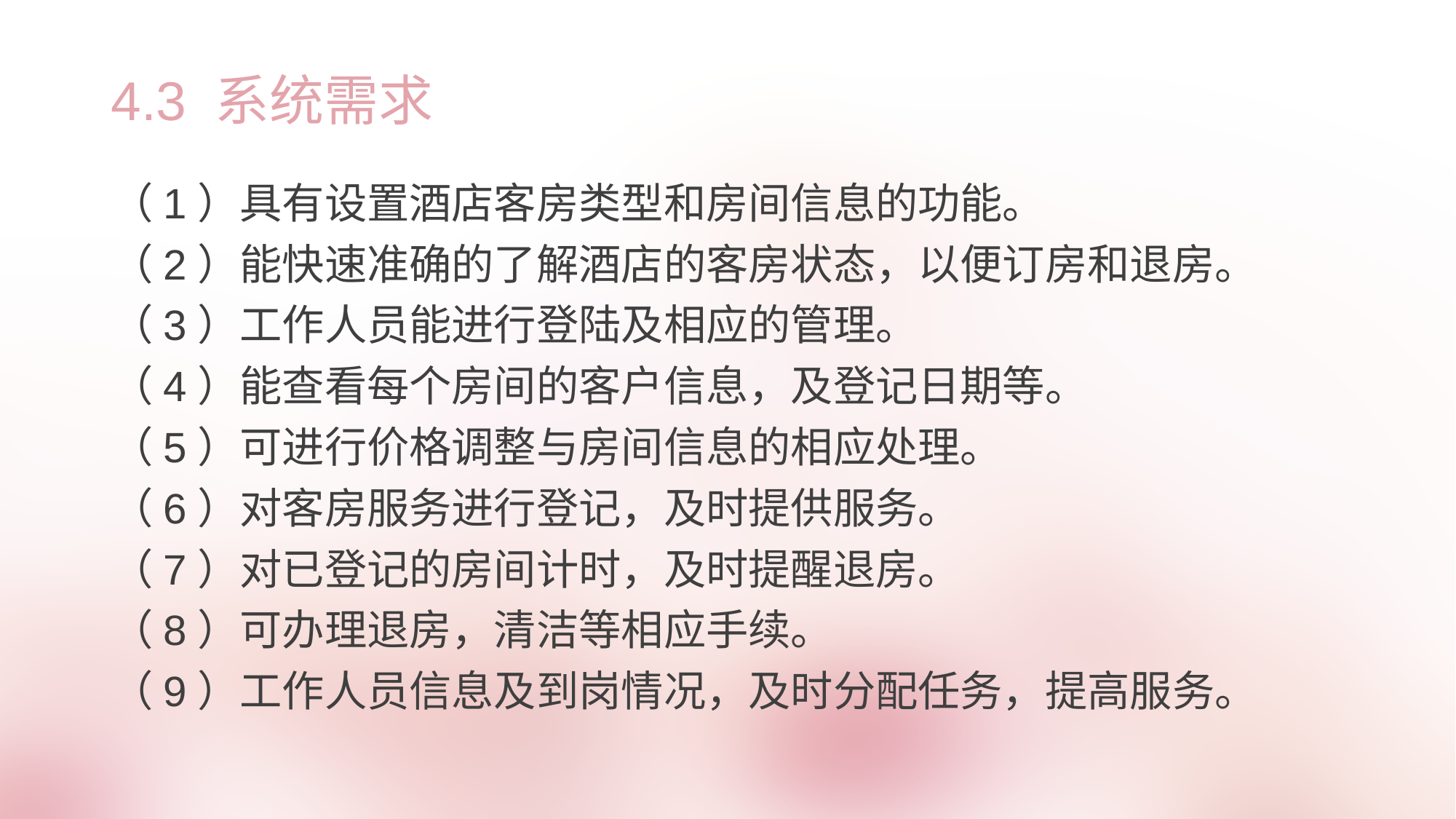

# 4.3 系统需求
（1）具有设置酒店客房类型和房间信息的功能。
（2）能快速准确的了解酒店的客房状态，以便订房和退房。
（3）工作人员能进行登陆及相应的管理。
（4）能查看每个房间的客户信息，及登记日期等。
（5）可进行价格调整与房间信息的相应处理。
（6）对客房服务进行登记，及时提供服务。
（7）对已登记的房间计时，及时提醒退房。
（8）可办理退房，清洁等相应手续。
（9）工作人员信息及到岗情况，及时分配任务，提高服务。